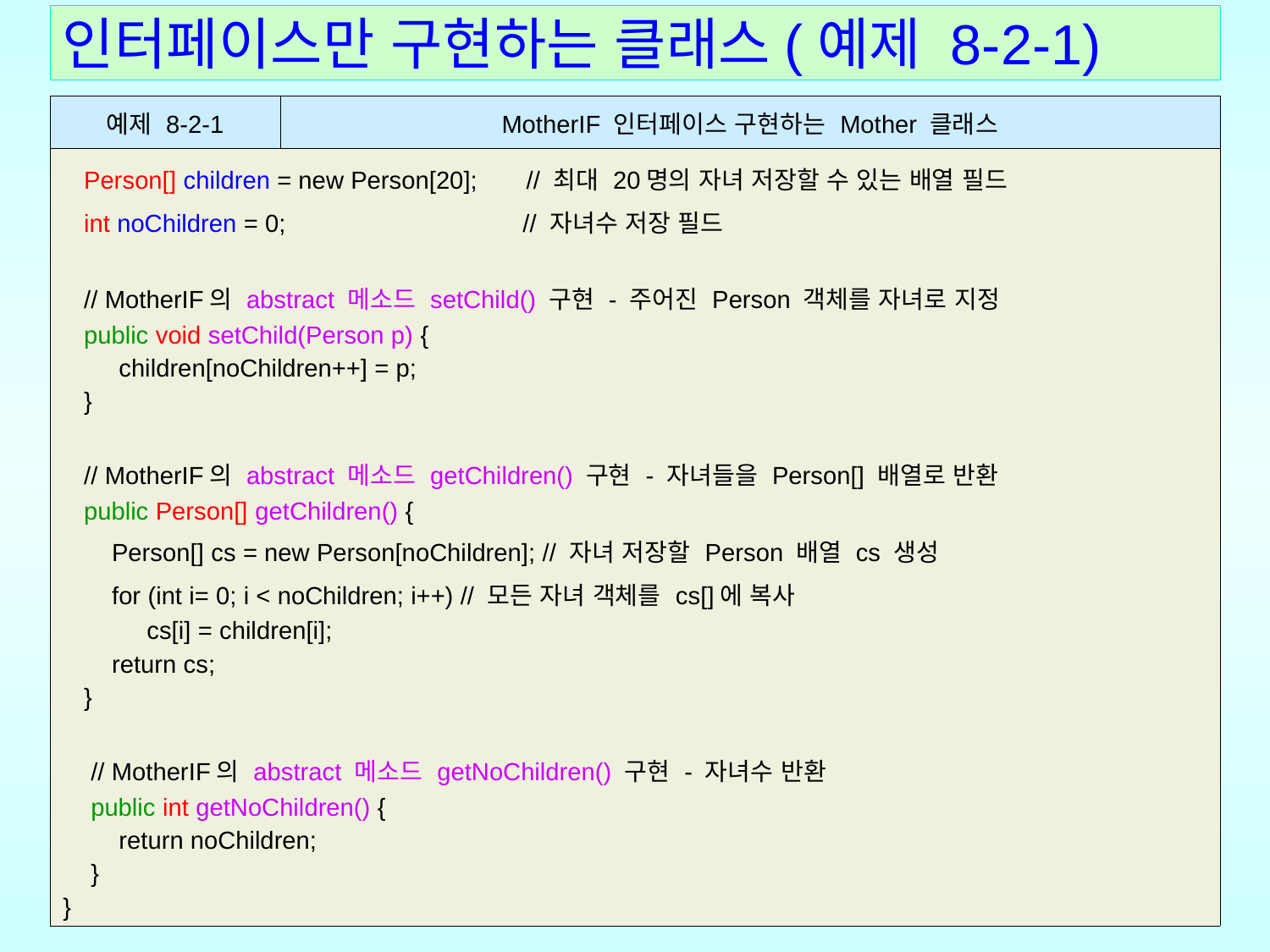

# 인터페이스만 구현하는 클래스(예제 8-2-1)
| 예제 8-2-1 | MotherIF 인터페이스 구현하는 Mother 클래스 |
| --- | --- |
| Person[] children = new Person[20]; // 최대 20명의 자녀 저장할 수 있는 배열 필드 int noChildren = 0; // 자녀수 저장 필드 // MotherIF의 abstract 메소드 setChild() 구현 - 주어진 Person 객체를 자녀로 지정 public void setChild(Person p) { children[noChildren++] = p; } // MotherIF의 abstract 메소드 getChildren() 구현 - 자녀들을 Person[] 배열로 반환 public Person[] getChildren() { Person[] cs = new Person[noChildren]; // 자녀 저장할 Person 배열 cs 생성 for (int i= 0; i < noChildren; i++) // 모든 자녀 객체를 cs[]에 복사 cs[i] = children[i]; return cs; } // MotherIF의 abstract 메소드 getNoChildren() 구현 - 자녀수 반환 public int getNoChildren() { return noChildren; } } |  |